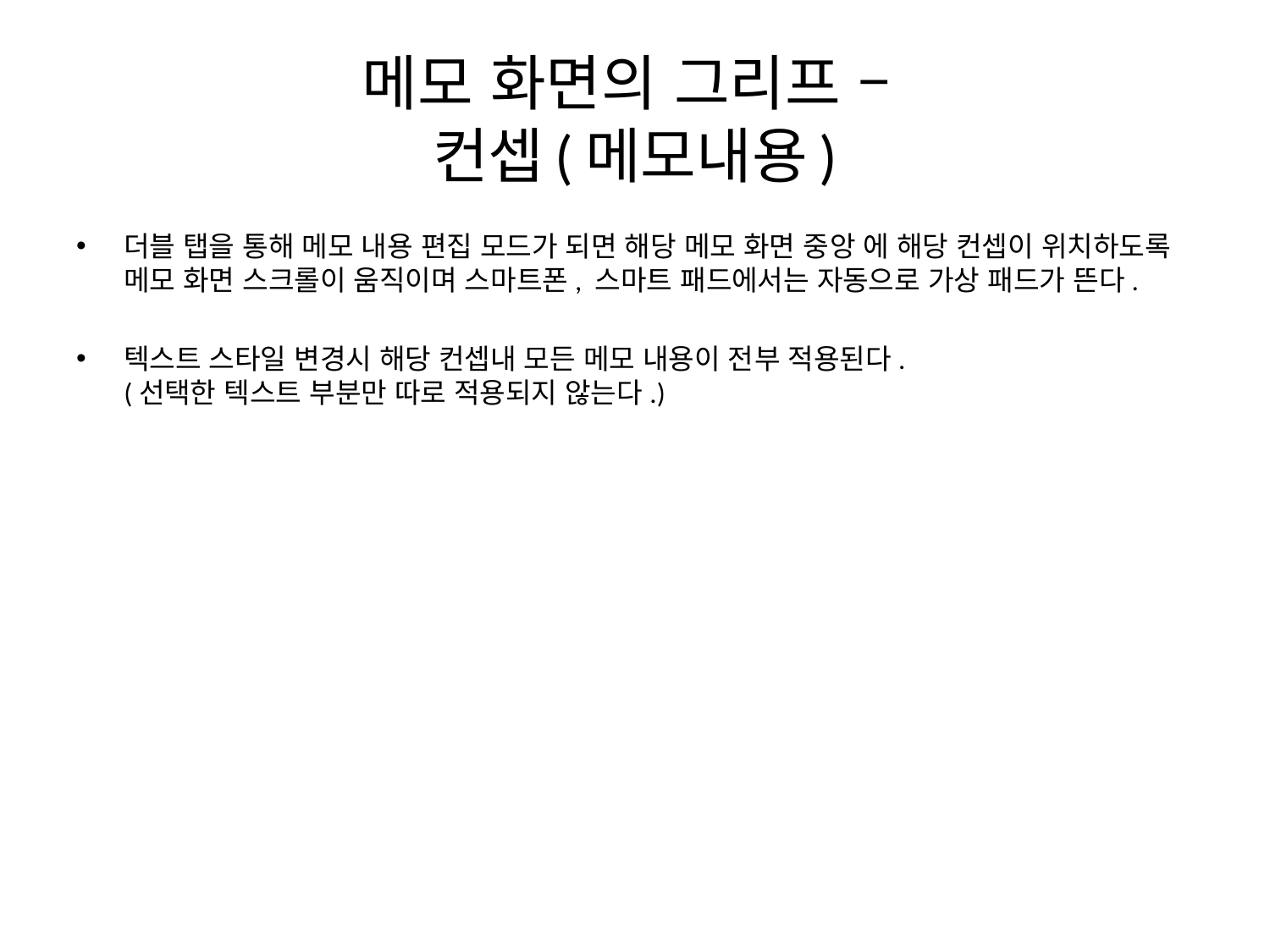

# 메모 화면의 그리프 – 컨셉(메모내용)
더블 탭을 통해 메모 내용 편집 모드가 되면 해당 메모 화면 중앙 에 해당 컨셉이 위치하도록 메모 화면 스크롤이 움직이며 스마트폰, 스마트 패드에서는 자동으로 가상 패드가 뜬다.

텍스트 스타일 변경시 해당 컨셉내 모든 메모 내용이 전부 적용된다.
(선택한 텍스트 부분만 따로 적용되지 않는다.)